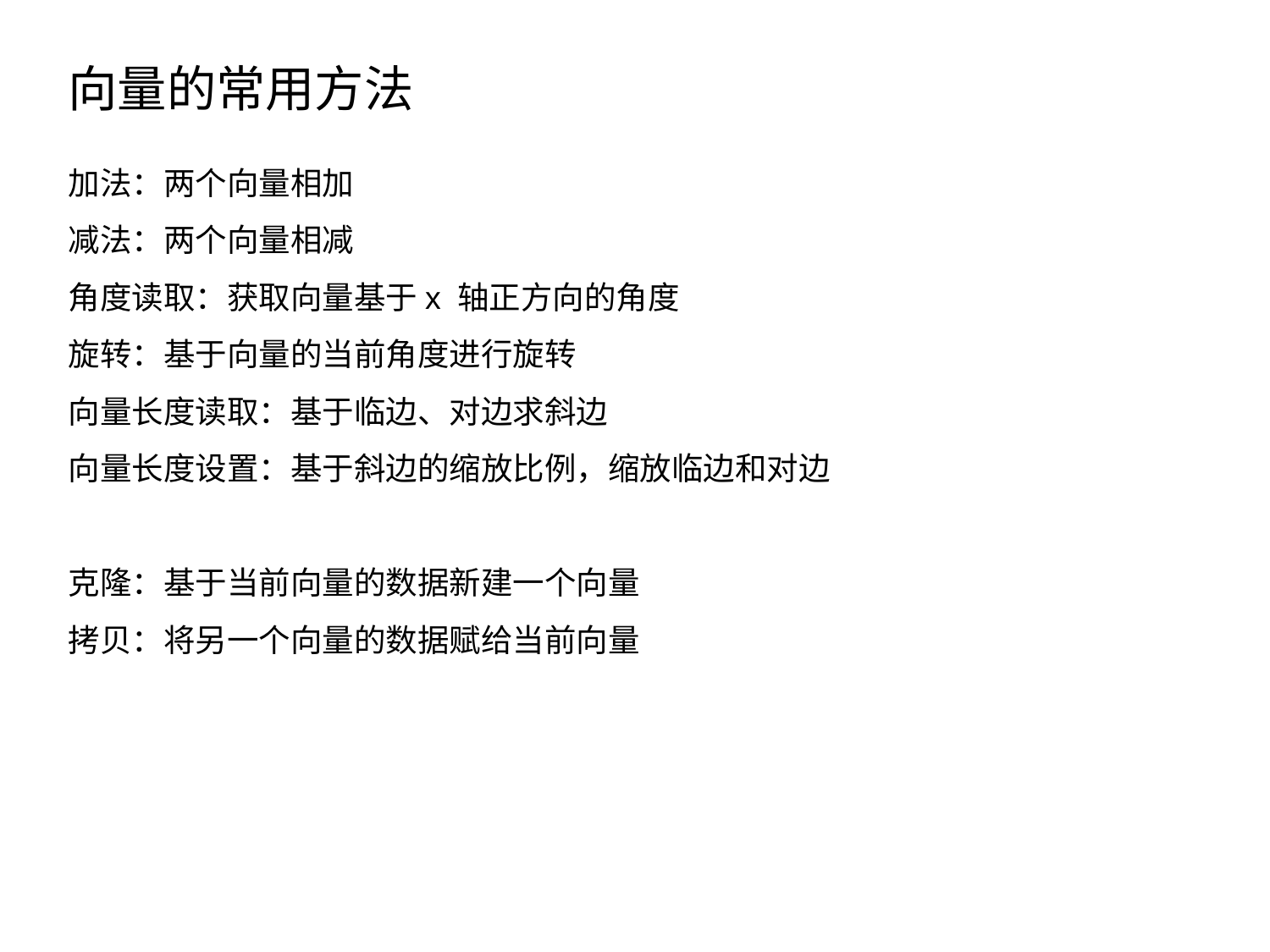

向量的常用方法
加法：两个向量相加
减法：两个向量相减
角度读取：获取向量基于x 轴正方向的角度
旋转：基于向量的当前角度进行旋转
向量长度读取：基于临边、对边求斜边
向量长度设置：基于斜边的缩放比例，缩放临边和对边

克隆：基于当前向量的数据新建一个向量
拷贝：将另一个向量的数据赋给当前向量